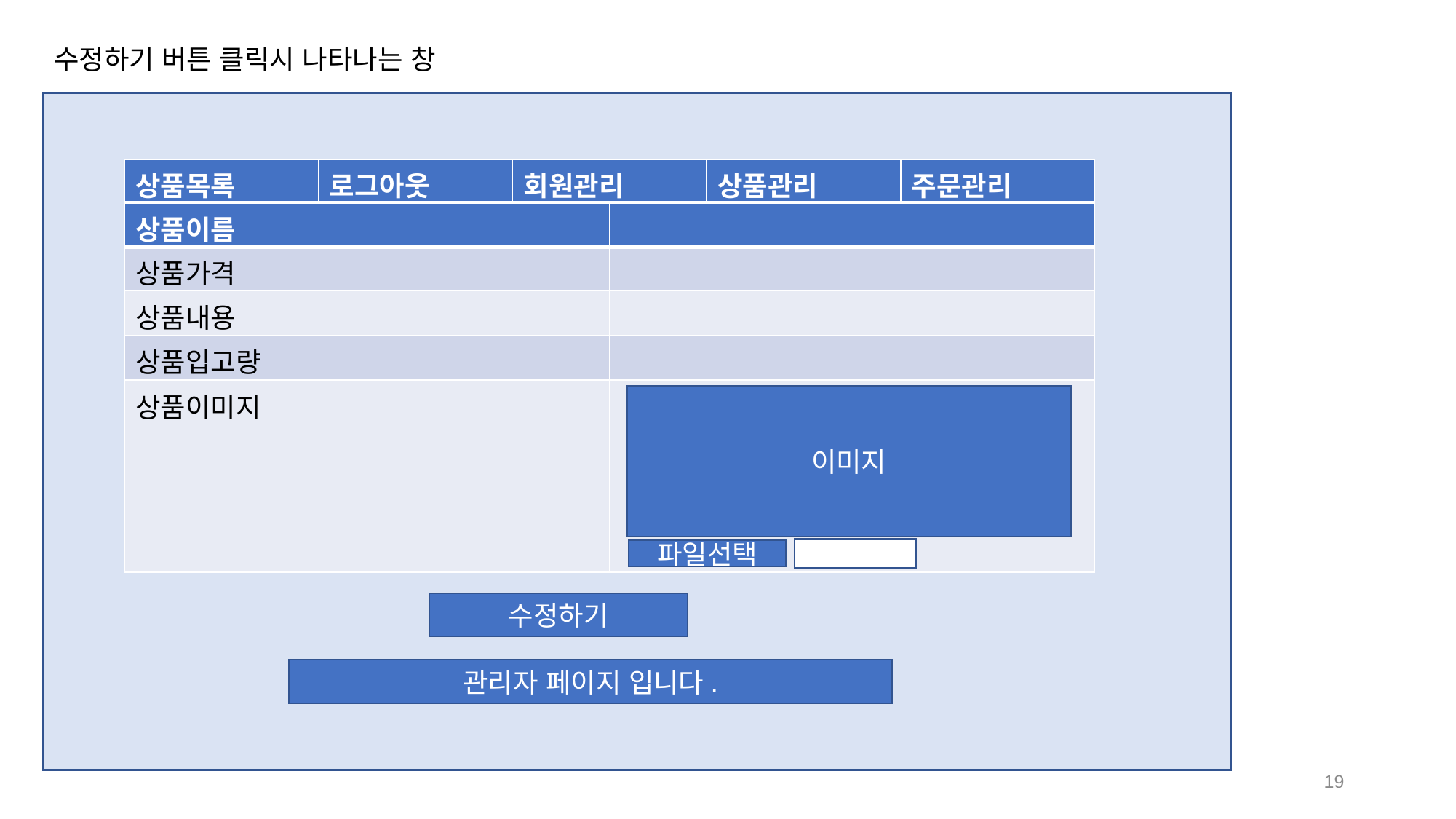

수정하기 버튼 클릭시 나타나는 창

| 상품목록 | 로그아웃 | 회원관리 | 상품관리 | 주문관리 |
| --- | --- | --- | --- | --- |
| 상품이름 |  |
| --- | --- |
| 상품가격 |  |
| 상품내용 |  |
| 상품입고량 |  |
| 상품이미지 |  |
이미지

파일선택
수정하기
관리자 페이지 입니다.
19